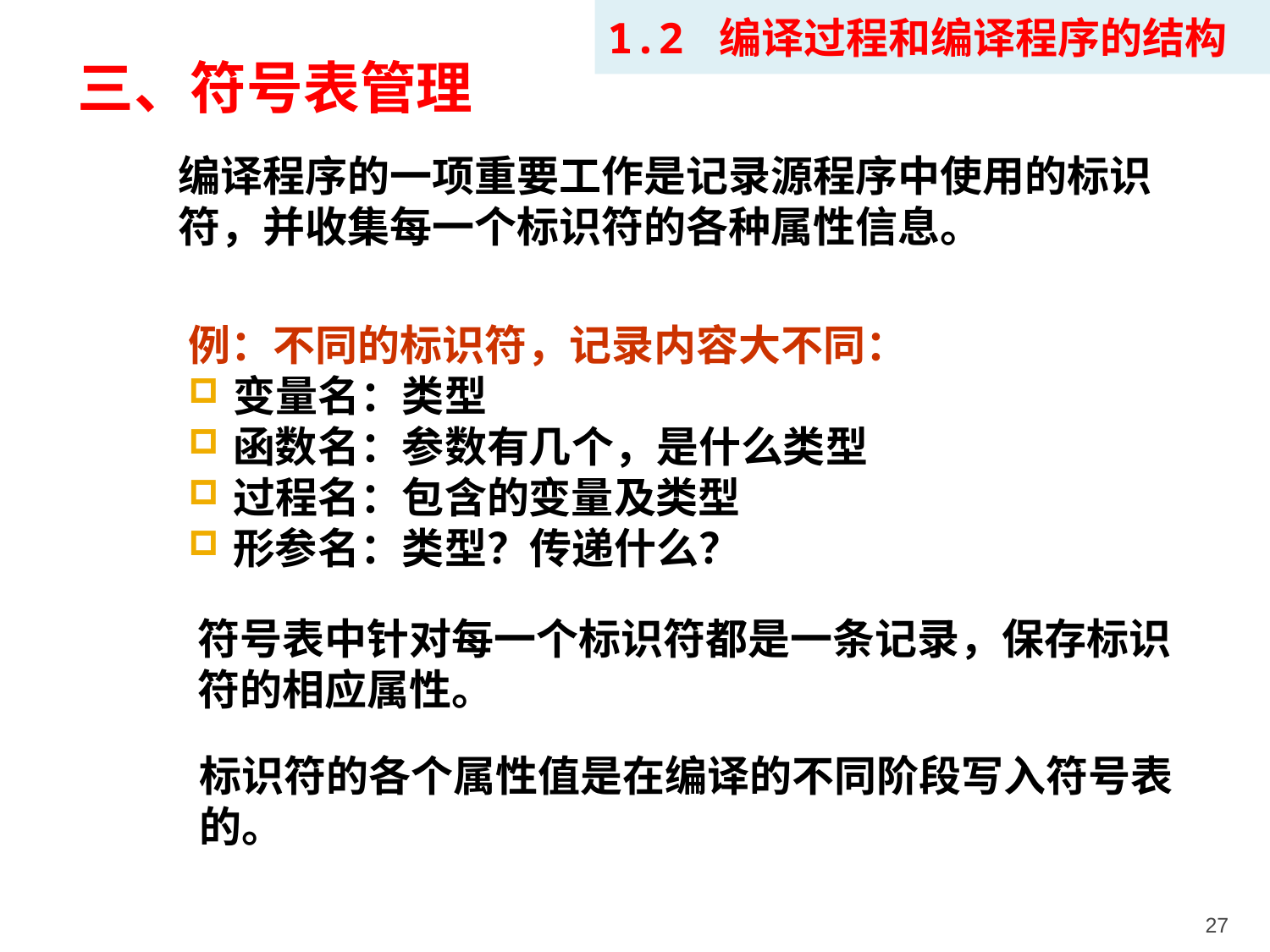

1.2 编译过程和编译程序的结构
三、符号表管理
编译程序的一项重要工作是记录源程序中使用的标识符，并收集每一个标识符的各种属性信息。
例：不同的标识符，记录内容大不同：
变量名：类型
函数名：参数有几个，是什么类型
过程名：包含的变量及类型
形参名：类型？传递什么？
符号表中针对每一个标识符都是一条记录，保存标识符的相应属性。
标识符的各个属性值是在编译的不同阶段写入符号表的。
27